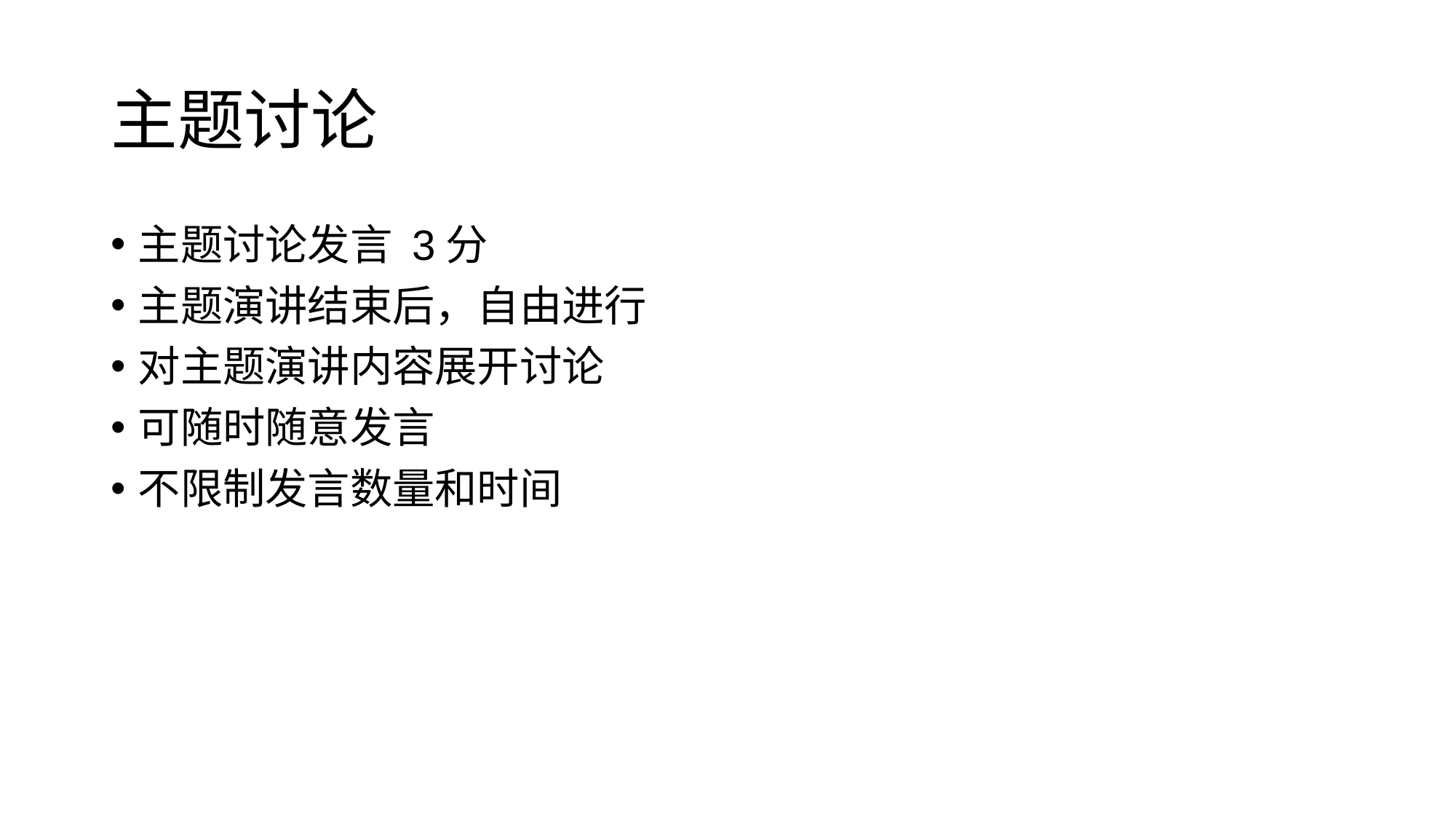

# 主题讨论
主题讨论发言 3分
主题演讲结束后，自由进行
对主题演讲内容展开讨论
可随时随意发言
不限制发言数量和时间